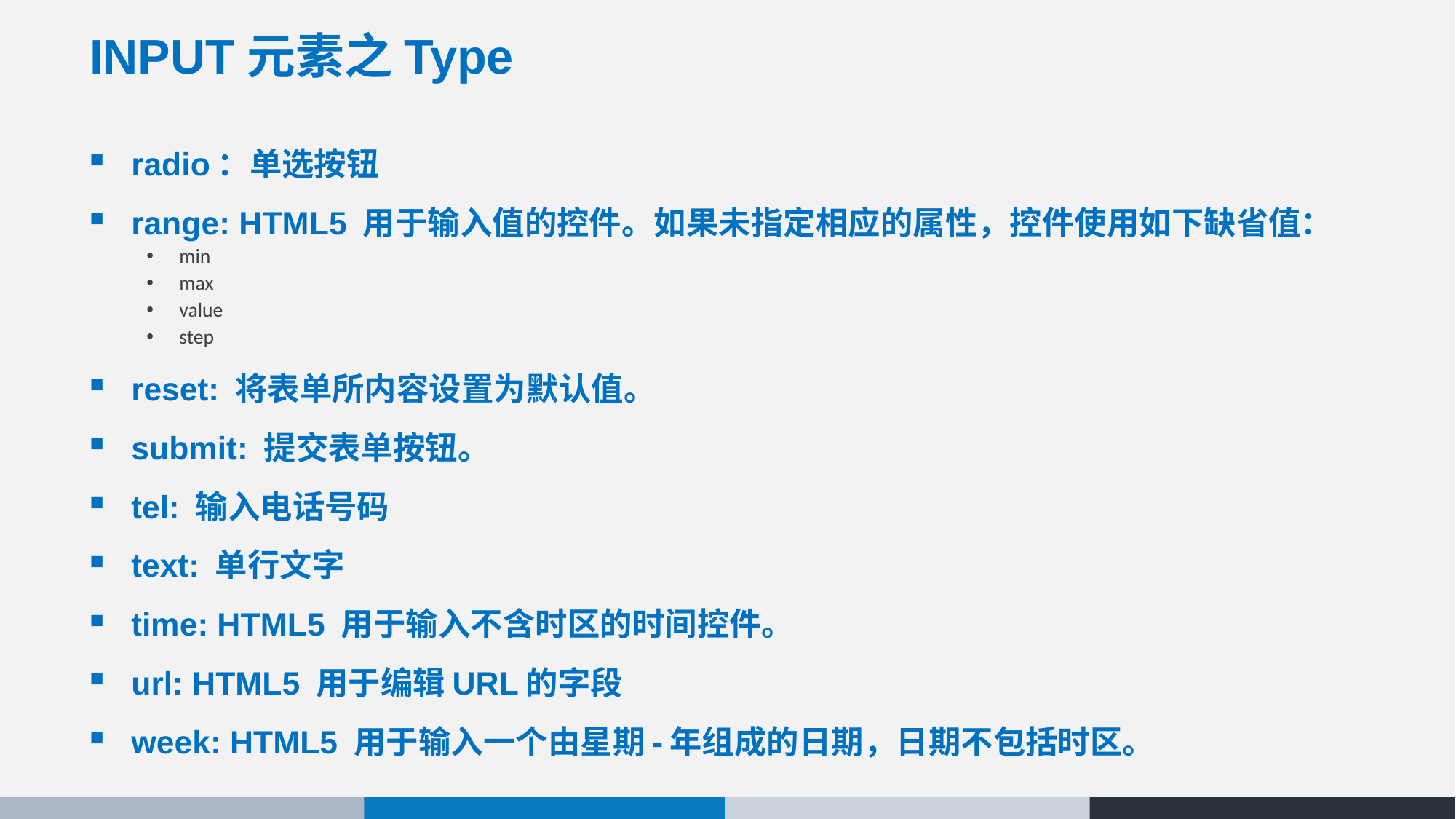

# INPUT元素之Type
radio：单选按钮
range: HTML5 用于输入值的控件。如果未指定相应的属性，控件使用如下缺省值：
min
max
value
step
reset: 将表单所内容设置为默认值。
submit: 提交表单按钮。
tel: 输入电话号码
text: 单行文字
time: HTML5 用于输入不含时区的时间控件。
url: HTML5 用于编辑URL的字段
week: HTML5 用于输入一个由星期-年组成的日期，日期不包括时区。